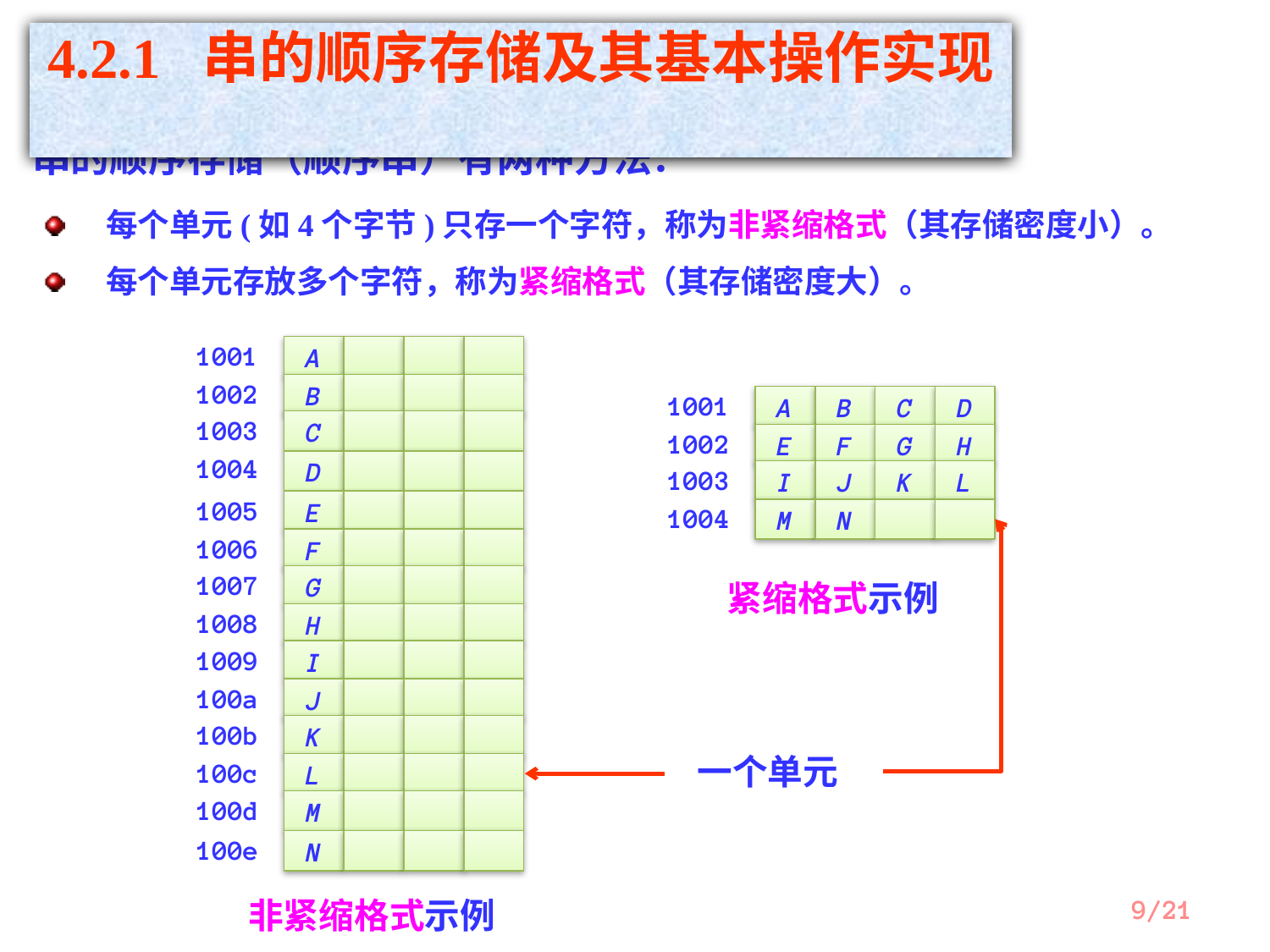

4.2.1  串的顺序存储及其基本操作实现
串的顺序存储（顺序串）有两种方法：
每个单元(如4个字节)只存一个字符，称为非紧缩格式（其存储密度小）。
每个单元存放多个字符，称为紧缩格式（其存储密度大）。
1001
A

1002
B

1001
A
B
C
D
1003

C

1002
E
F
G
H
1004
D

1003
I
J
K
L

1005
E

1004
M
N

1006
F

1007
G

紧缩格式示例
1008
H

1009
I

100a
J

100b
K

一个单元
100c
L

100d
M

100e
N

9/21
非紧缩格式示例